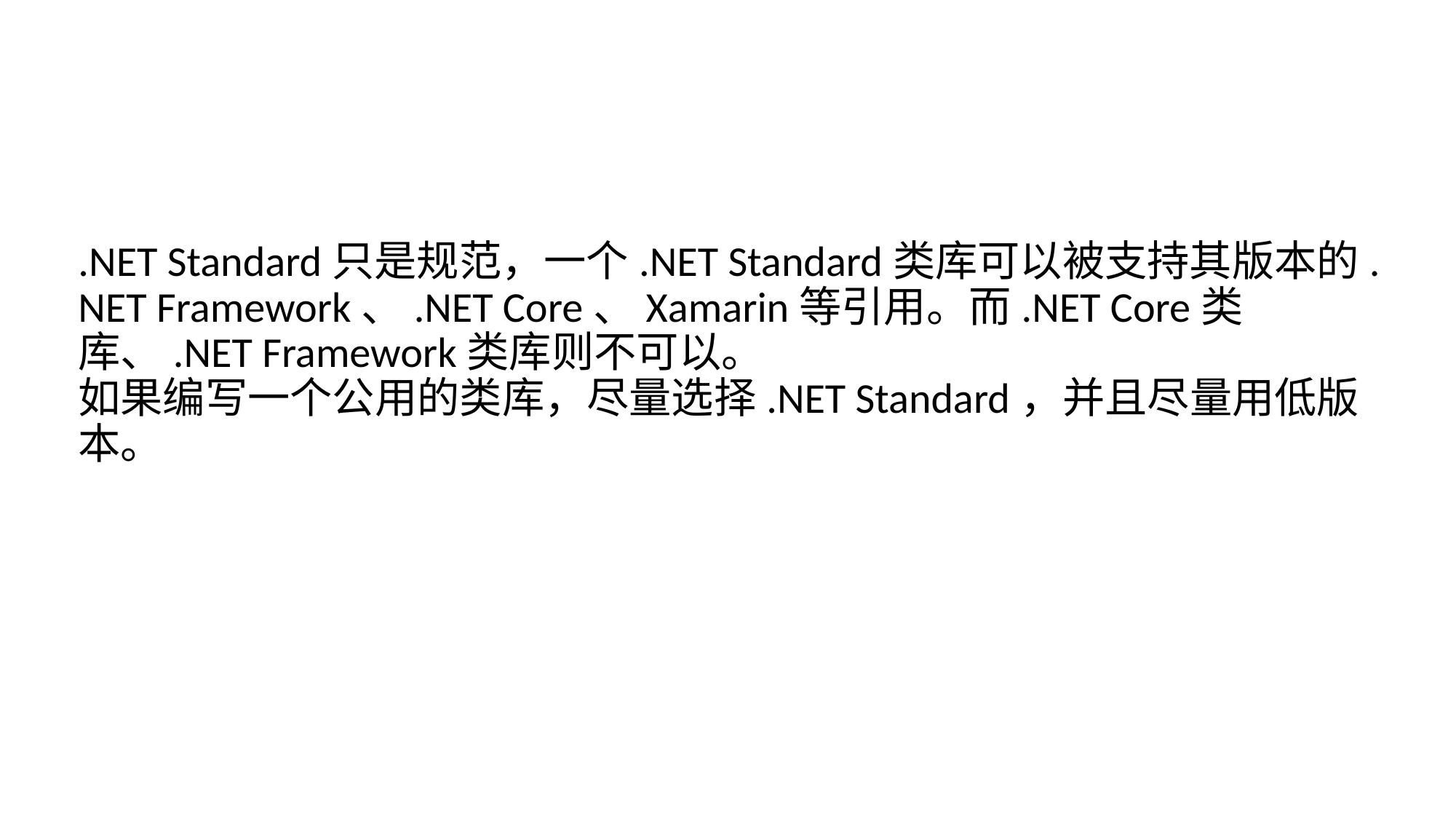

# .NET Standard只是规范，一个.NET Standard类库可以被支持其版本的.NET Framework、.NET Core、Xamarin等引用。而.NET Core类库、.NET Framework类库则不可以。 如果编写一个公用的类库，尽量选择.NET Standard，并且尽量用低版本。